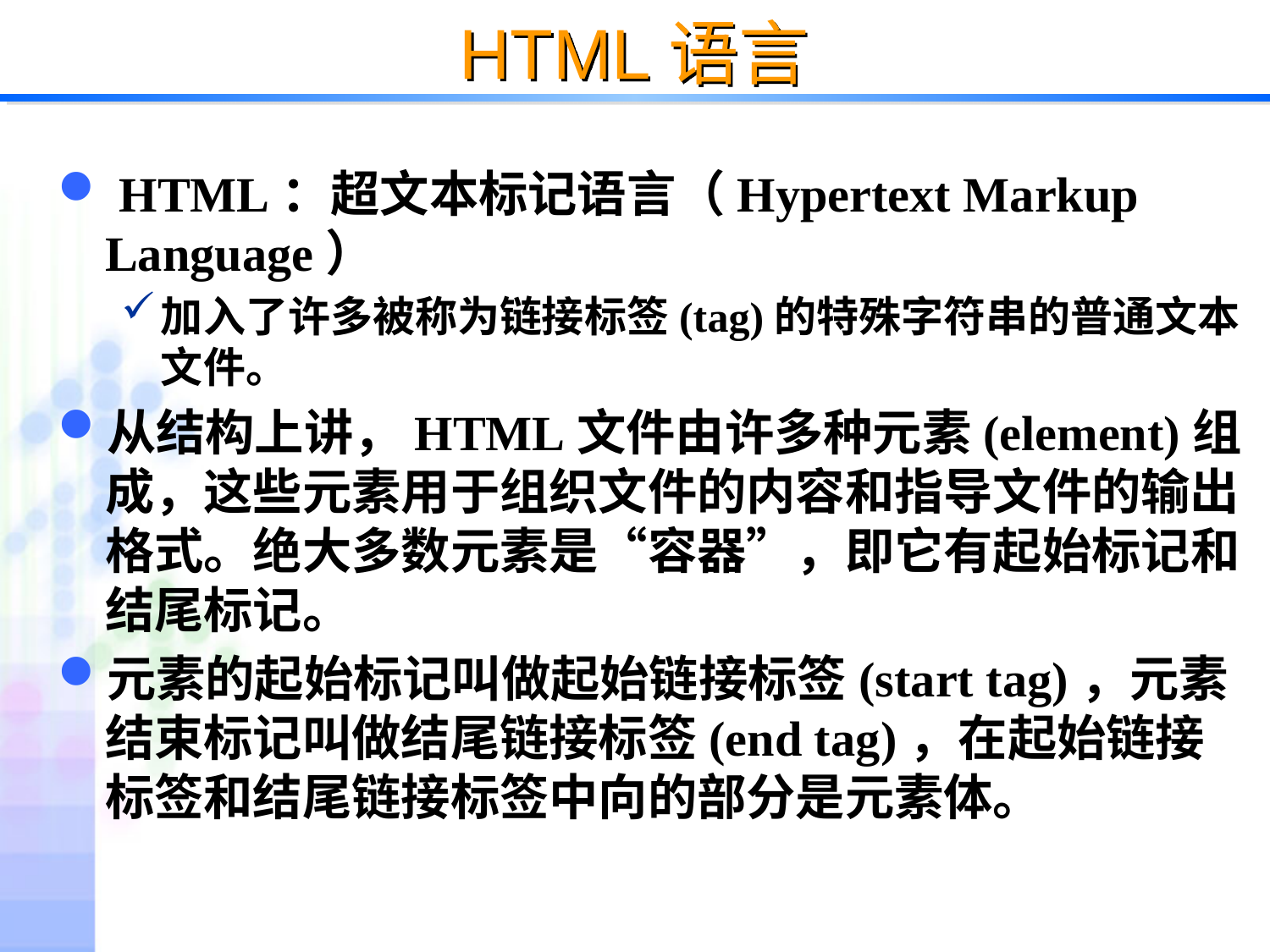

# HTML语言
 HTML：超文本标记语言（Hypertext Markup Language）
加入了许多被称为链接标签(tag)的特殊字符串的普通文本文件。
从结构上讲，HTML文件由许多种元素(element)组成，这些元素用于组织文件的内容和指导文件的输出格式。绝大多数元素是“容器”，即它有起始标记和结尾标记。
元素的起始标记叫做起始链接标签(start tag)，元素结束标记叫做结尾链接标签(end tag)，在起始链接标签和结尾链接标签中向的部分是元素体。